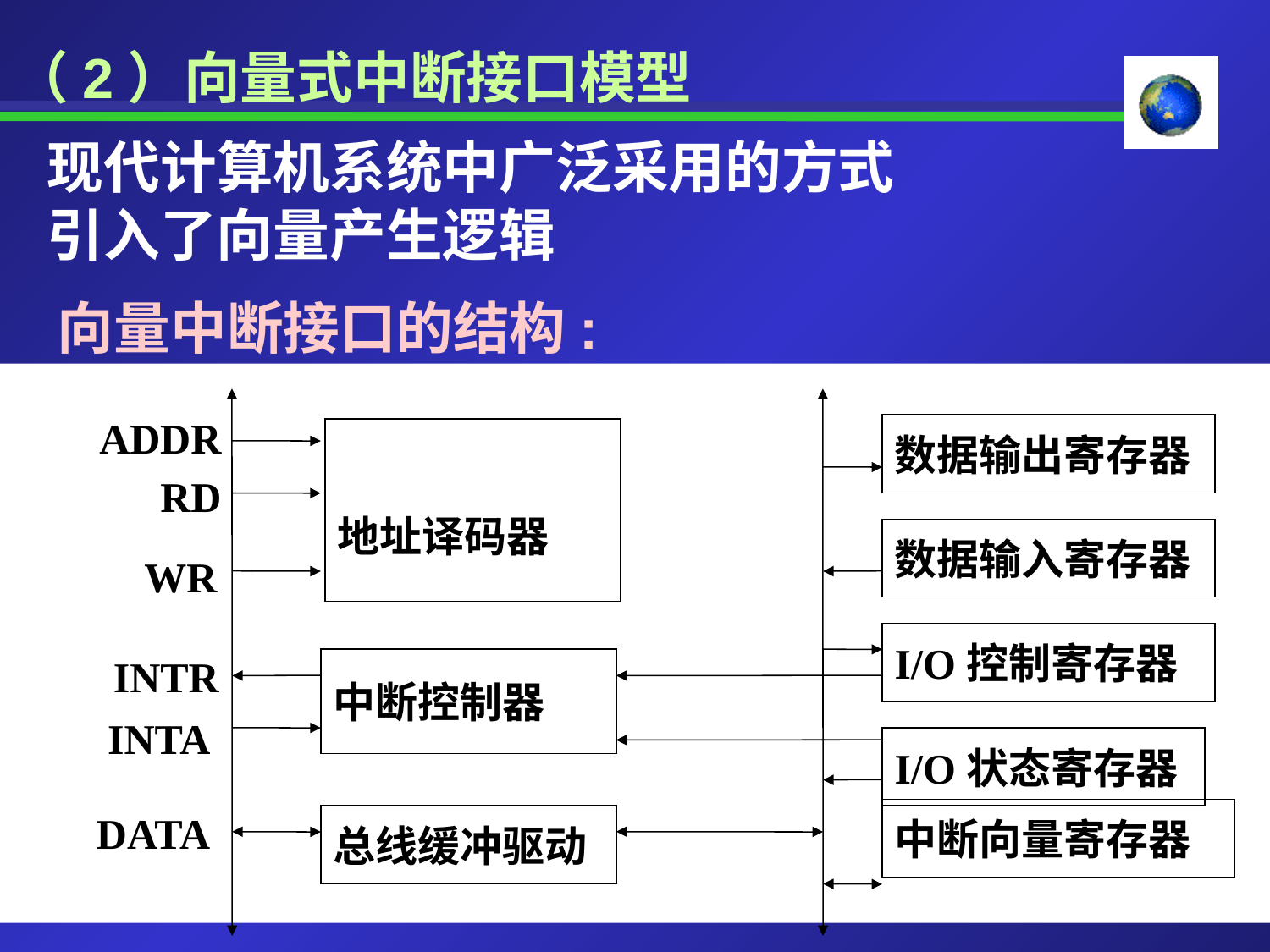

（2）向量式中断接口模型
现代计算机系统中广泛采用的方式
引入了向量产生逻辑
向量中断接口的结构:

ADDR
数据输出寄存器

地址译码器

RD

数据输入寄存器
WR

I/O控制寄存器
INTR
中断控制器

INTA

I/O状态寄存器

DATA
中断向量寄存器
总线缓冲驱动

55